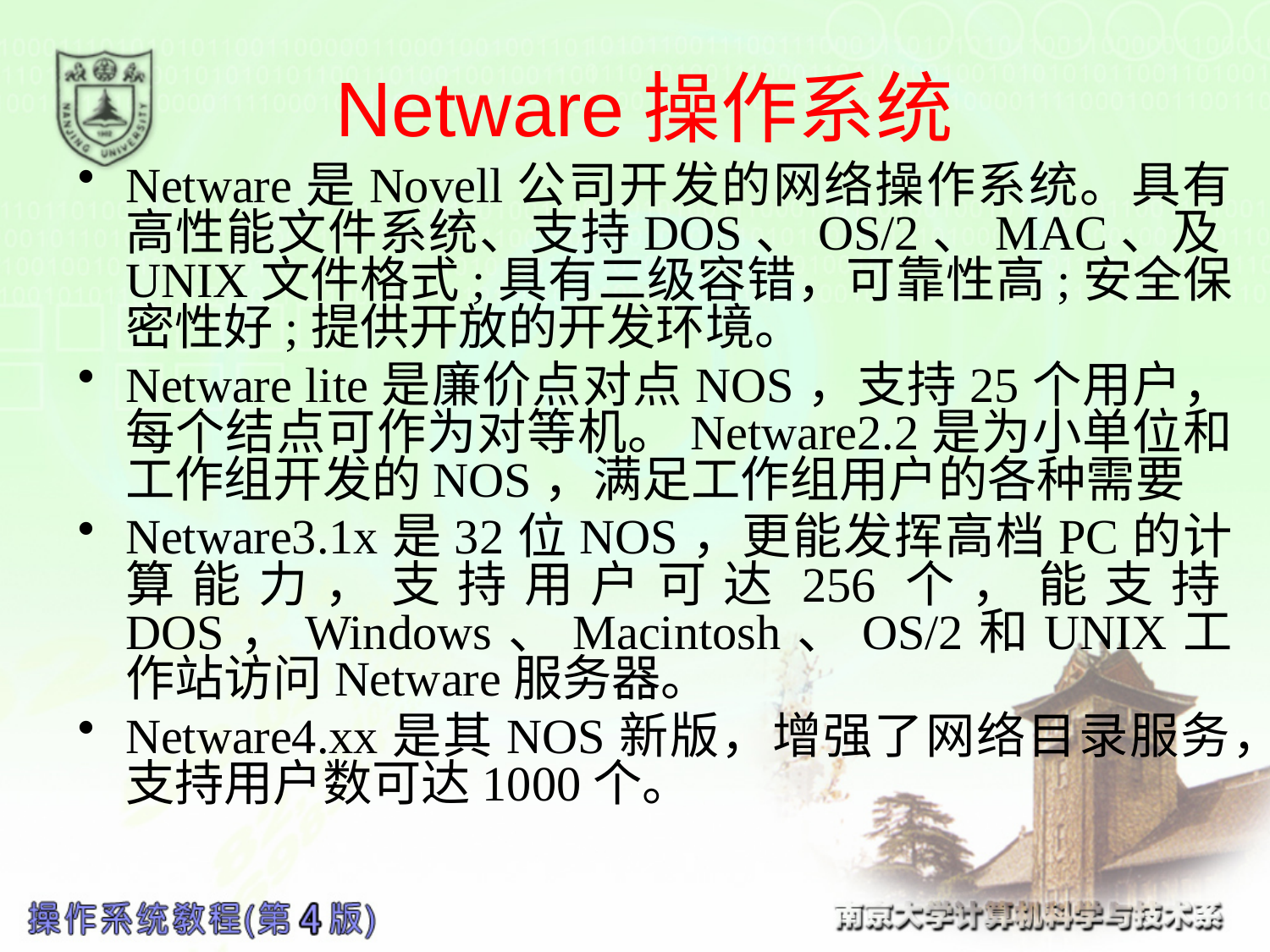

# Netware操作系统
Netware是Novell公司开发的网络操作系统。具有高性能文件系统、支持DOS、OS/2、MAC、及UNIX文件格式;具有三级容错，可靠性高;安全保密性好;提供开放的开发环境。
Netware lite是廉价点对点NOS，支持25个用户，每个结点可作为对等机。Netware2.2是为小单位和工作组开发的NOS，满足工作组用户的各种需要
Netware3.1x是32位NOS，更能发挥高档PC的计算能力，支持用户可达256个，能支持DOS，Windows、Macintosh、OS/2和UNIX工作站访问Netware服务器。
Netware4.xx是其NOS新版，增强了网络目录服务，支持用户数可达1000个。